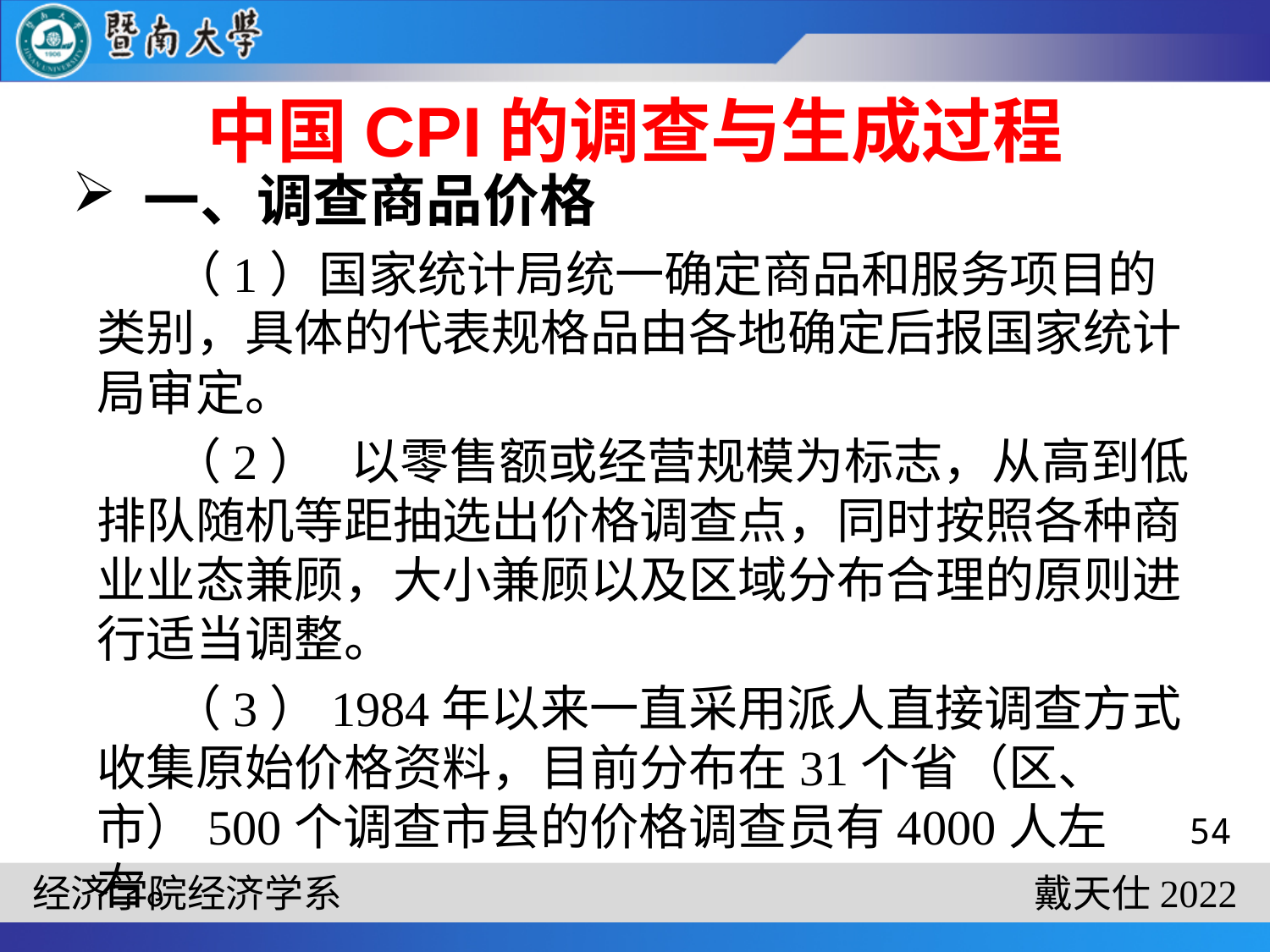

# 中国CPI的调查与生成过程
一、调查商品价格
（1）国家统计局统一确定商品和服务项目的类别，具体的代表规格品由各地确定后报国家统计局审定。
（2）	以零售额或经营规模为标志，从高到低排队随机等距抽选出价格调查点，同时按照各种商业业态兼顾，大小兼顾以及区域分布合理的原则进行适当调整。
（3）1984年以来一直采用派人直接调查方式收集原始价格资料，目前分布在31个省（区、市）500个调查市县的价格调查员有4000人左右。
54